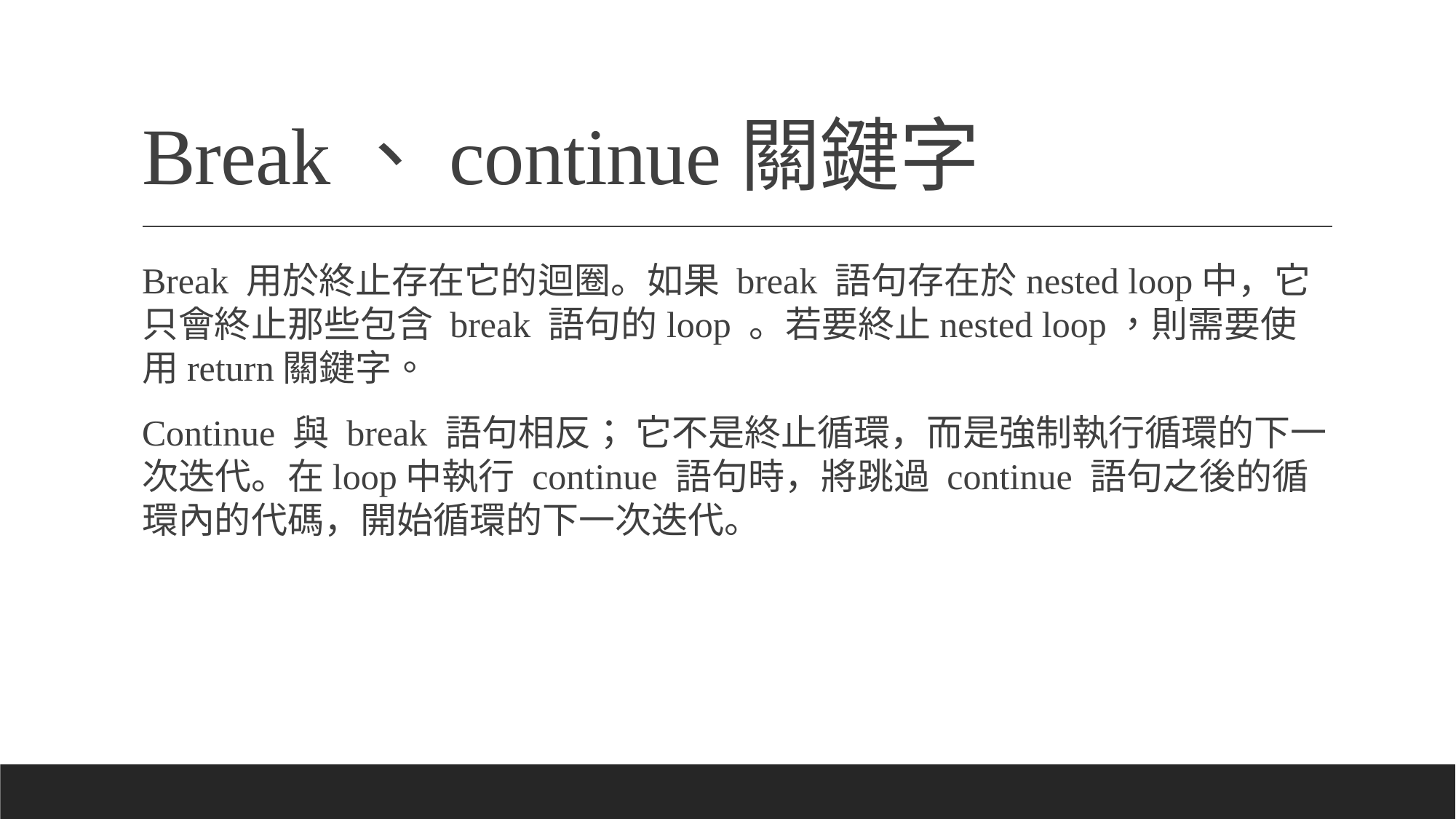

# Break、continue關鍵字
Break 用於終止存在它的迴圈。如果 break 語句存在於nested loop中，它只會終止那些包含 break 語句的loop 。若要終止nested loop，則需要使用return關鍵字。
Continue 與 break 語句相反； 它不是終止循環，而是強制執行循環的下一次迭代。在loop中執行 continue 語句時，將跳過 continue 語句之後的循環內的代碼，開始循環的下一次迭代。